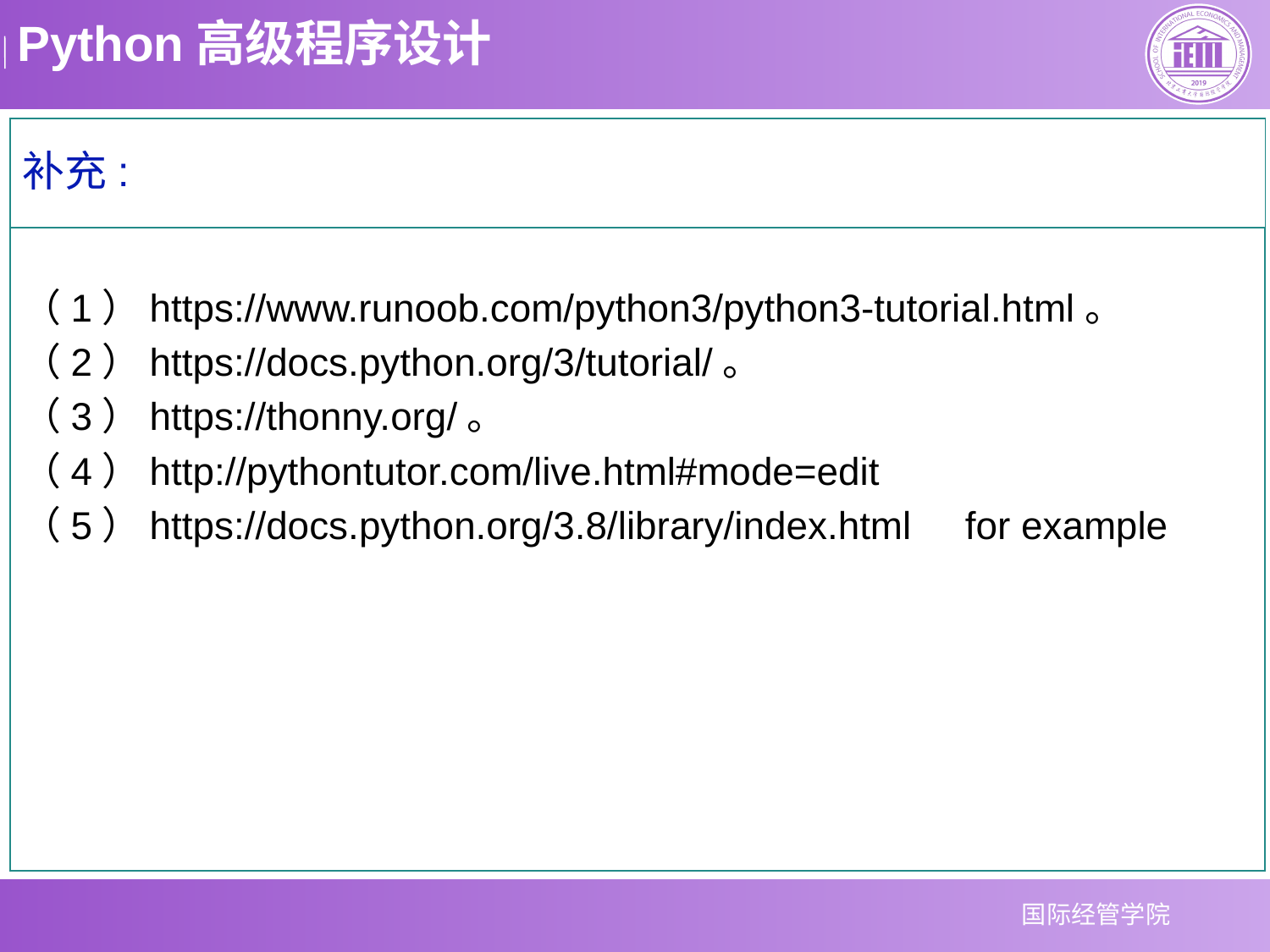

补充:

（1）https://www.runoob.com/python3/python3-tutorial.html。
（2）https://docs.python.org/3/tutorial/。
（3）https://thonny.org/。
（4）http://pythontutor.com/live.html#mode=edit
（5）https://docs.python.org/3.8/library/index.html     for example